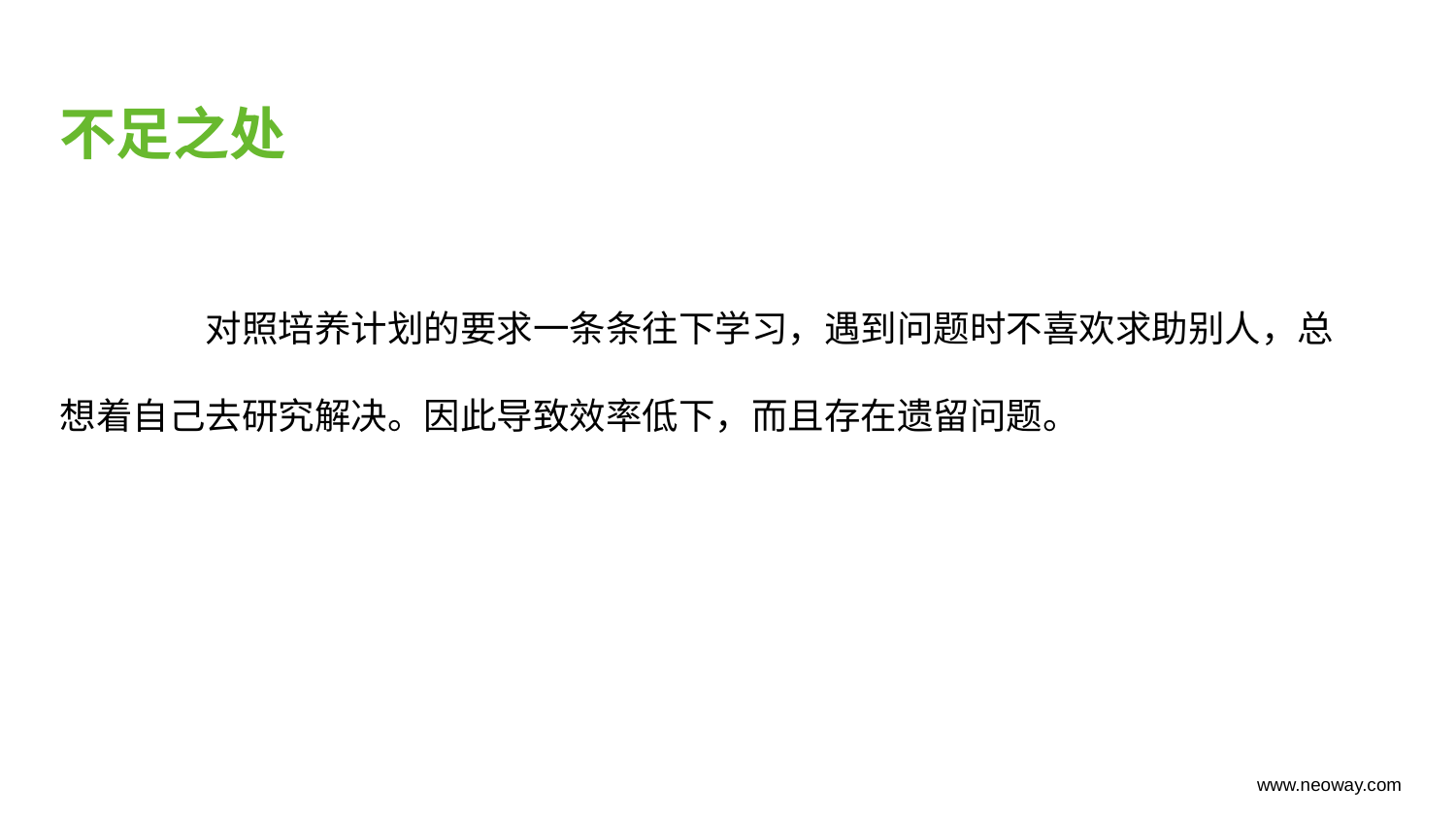

不足之处
	对照培养计划的要求一条条往下学习，遇到问题时不喜欢求助别人，总想着自己去研究解决。因此导致效率低下，而且存在遗留问题。